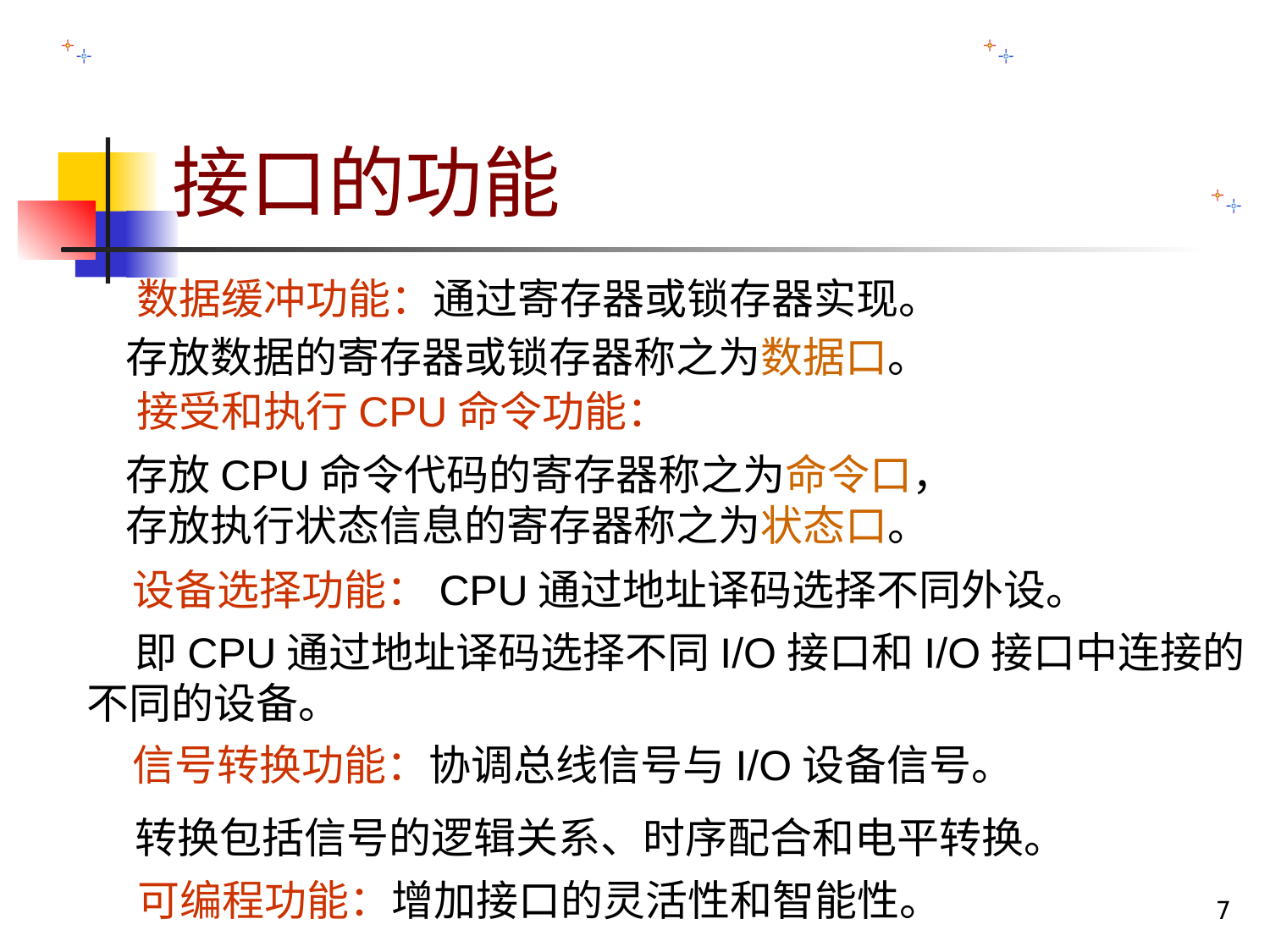

接口的功能
  数据缓冲功能：通过寄存器或锁存器实现。
    存放数据的寄存器或锁存器称之为数据口。
  接受和执行CPU命令功能：
    存放CPU命令代码的寄存器称之为命令口，
    存放执行状态信息的寄存器称之为状态口。
  设备选择功能：CPU通过地址译码选择不同外设。
    即CPU通过地址译码选择不同I/O接口和I/O接口中连接的不同的设备。
  信号转换功能：协调总线信号与I/O设备信号。
    转换包括信号的逻辑关系、时序配合和电平转换。
7
  可编程功能：增加接口的灵活性和智能性。